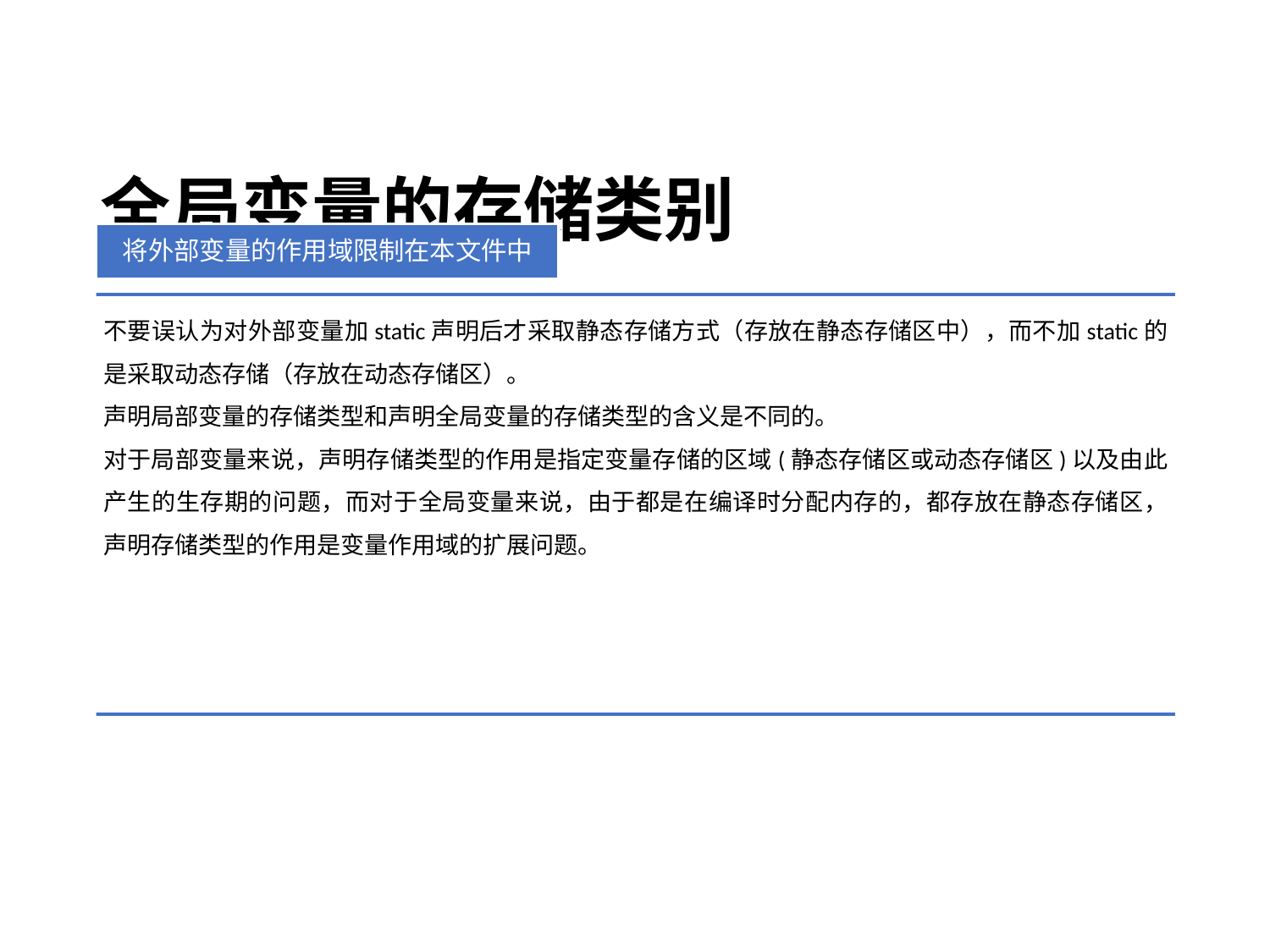

# 全局变量的存储类别
将外部变量的作用域限制在本文件中
不要误认为对外部变量加static声明后才采取静态存储方式（存放在静态存储区中），而不加static的是采取动态存储（存放在动态存储区）。
声明局部变量的存储类型和声明全局变量的存储类型的含义是不同的。
对于局部变量来说，声明存储类型的作用是指定变量存储的区域(静态存储区或动态存储区)以及由此产生的生存期的问题，而对于全局变量来说，由于都是在编译时分配内存的，都存放在静态存储区，声明存储类型的作用是变量作用域的扩展问题。